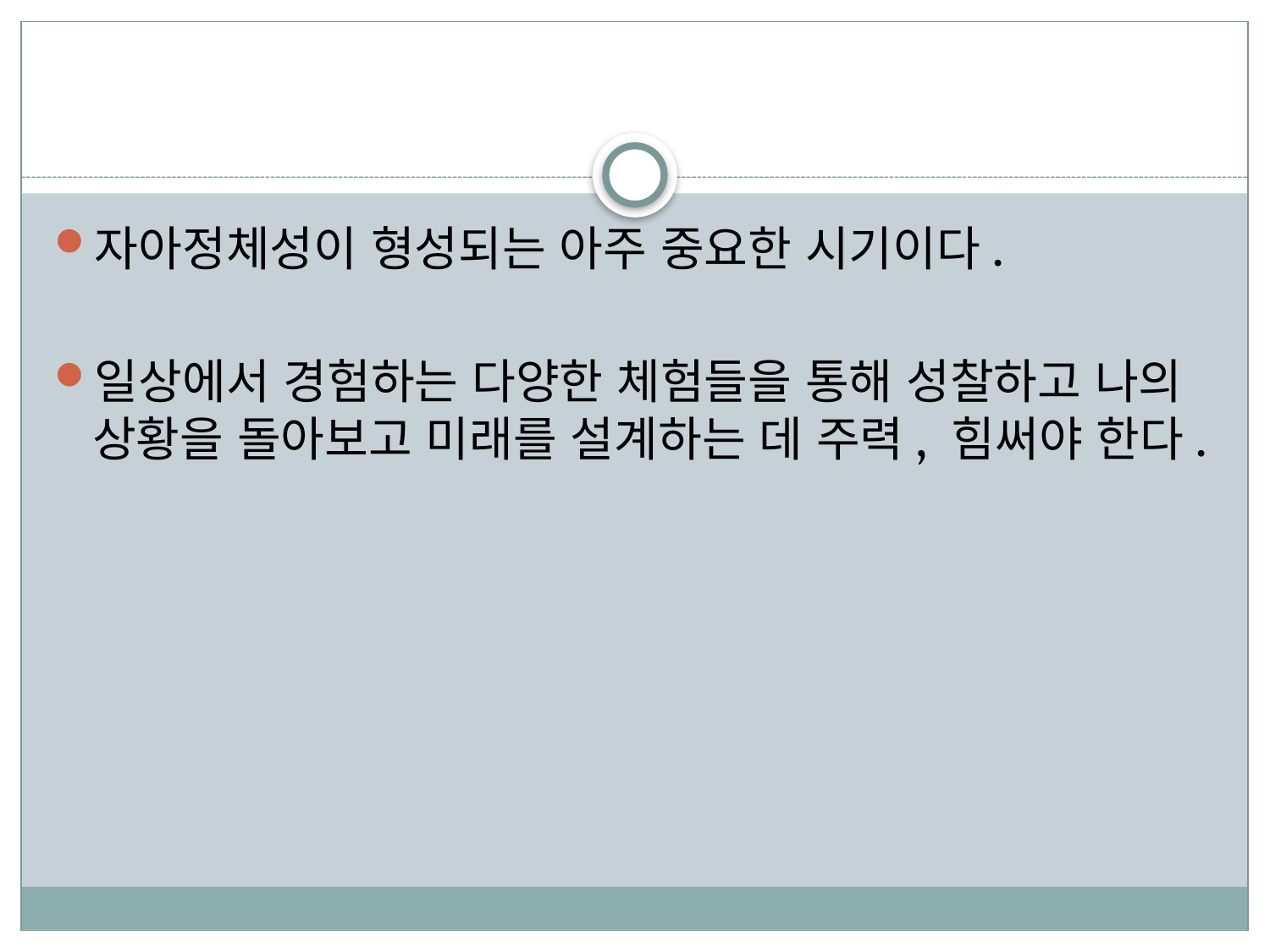

#
자아정체성이 형성되는 아주 중요한 시기이다.

일상에서 경험하는 다양한 체험들을 통해 성찰하고 나의 상황을 돌아보고 미래를 설계하는 데 주력, 힘써야 한다.